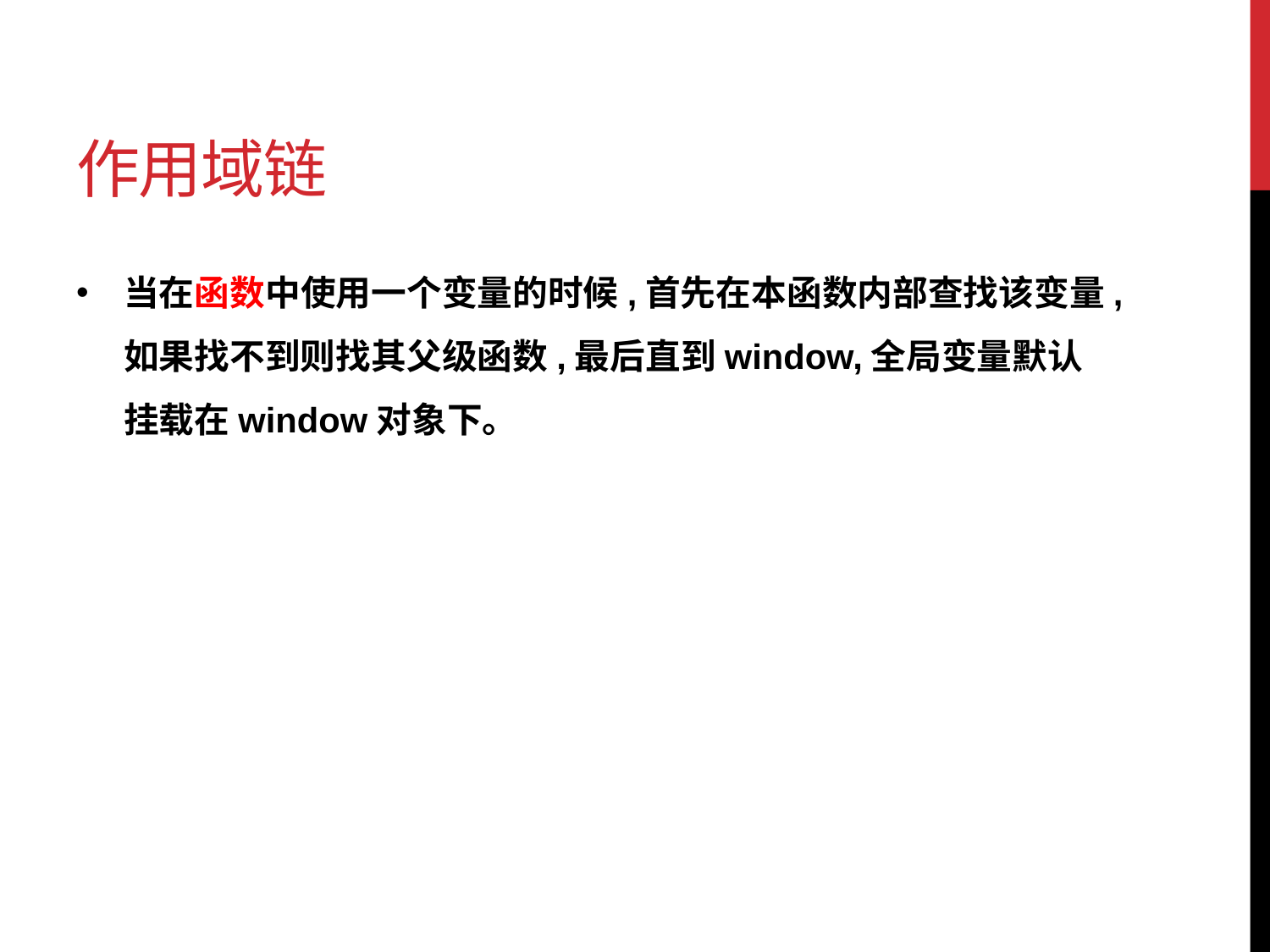

# 作用域链
当在函数中使用一个变量的时候,首先在本函数内部查找该变量,如果找不到则找其父级函数,最后直到window,全局变量默认挂载在window对象下。